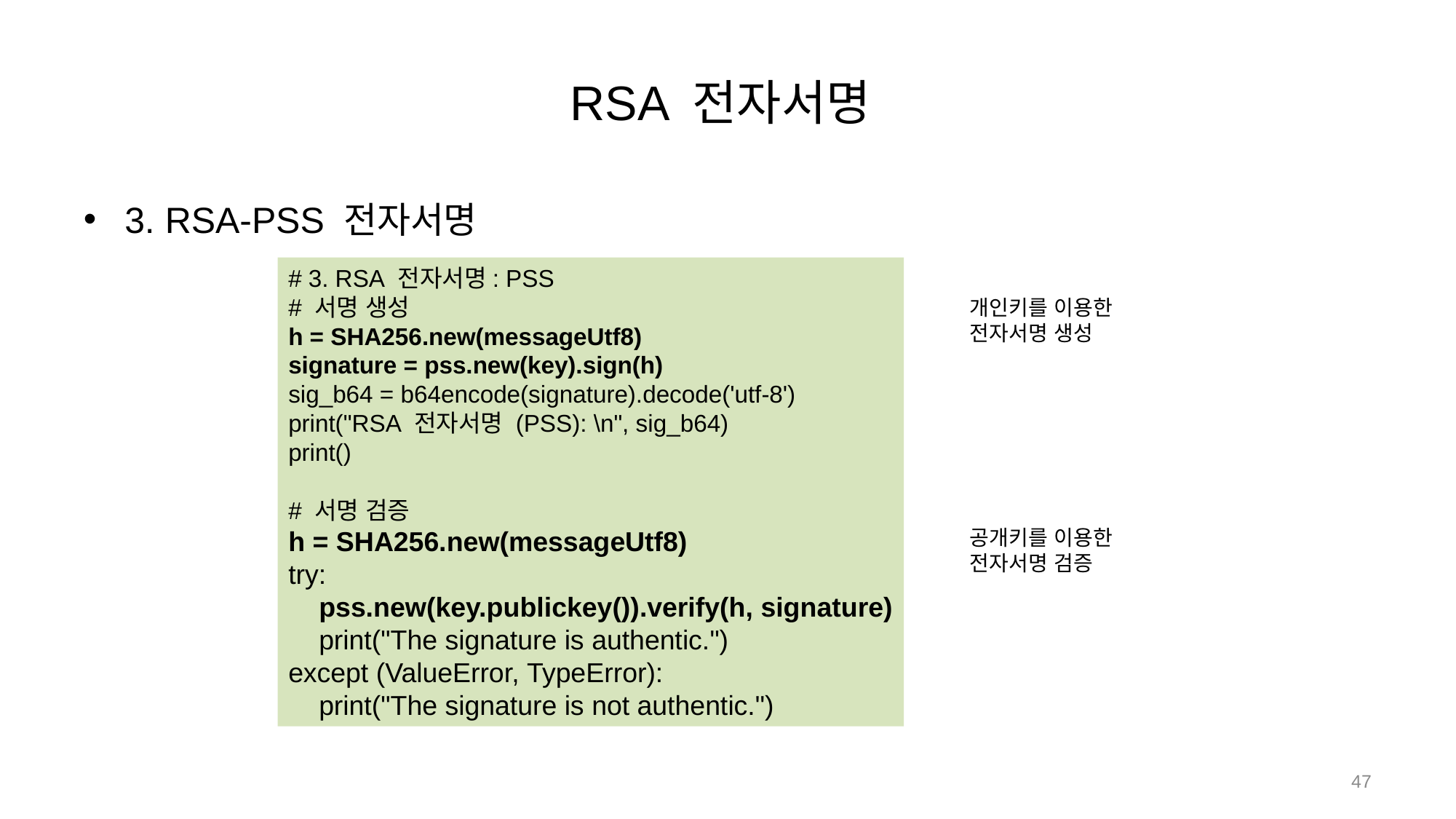

# RSA 전자서명
3. RSA-PSS 전자서명

# 3. RSA 전자서명: PSS
# 서명 생성
h = SHA256.new(messageUtf8)
signature = pss.new(key).sign(h)
sig_b64 = b64encode(signature).decode('utf-8')
print("RSA 전자서명 (PSS): \n", sig_b64)
print()
# 서명 검증
h = SHA256.new(messageUtf8)
try:
    pss.new(key.publickey()).verify(h, signature)
    print("The signature is authentic.")
except (ValueError, TypeError):
    print("The signature is not authentic.")
개인키를 이용한
전자서명 생성
공개키를 이용한
전자서명 검증
47